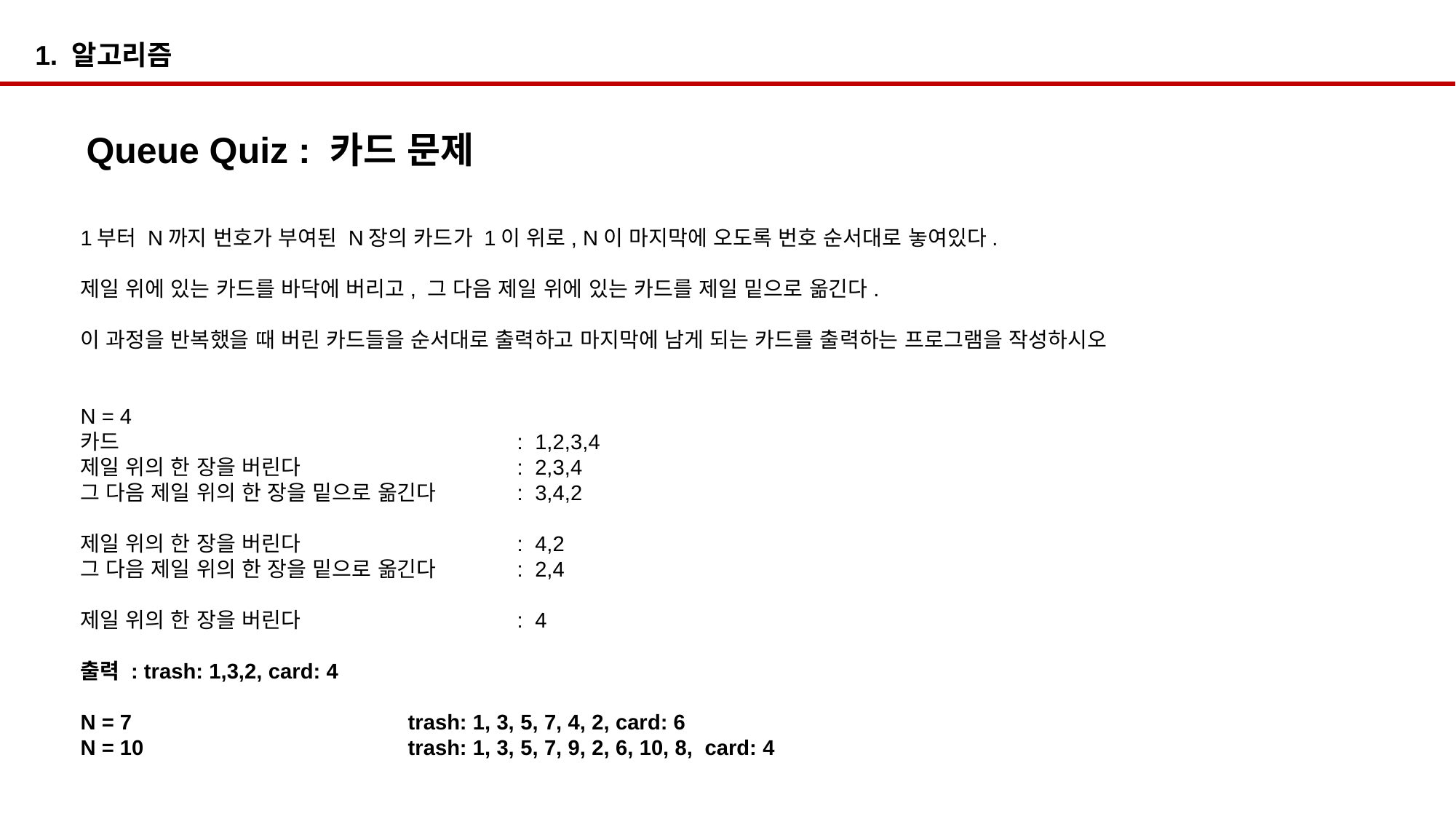

1. 알고리즘
Queue Quiz : 카드 문제
1부터 N까지 번호가 부여된 N장의 카드가 1이 위로, N이 마지막에 오도록 번호 순서대로 놓여있다.

제일 위에 있는 카드를 바닥에 버리고, 그 다음 제일 위에 있는 카드를 제일 밑으로 옮긴다.

이 과정을 반복했을 때 버린 카드들을 순서대로 출력하고 마지막에 남게 되는 카드를 출력하는 프로그램을 작성하시오

N = 4
카드 				:  1,2,3,4
제일 위의 한 장을 버린다		:  2,3,4
그 다음 제일 위의 한 장을 밑으로 옮긴다	:  3,4,2

제일 위의 한 장을 버린다		:  4,2
그 다음 제일 위의 한 장을 밑으로 옮긴다	:  2,4

제일 위의 한 장을 버린다		:  4

출력 : trash: 1,3,2, card: 4

N = 7   			trash: 1, 3, 5, 7, 4, 2, card: 6
N = 10			trash: 1, 3, 5, 7, 9, 2, 6, 10, 8,  card: 4